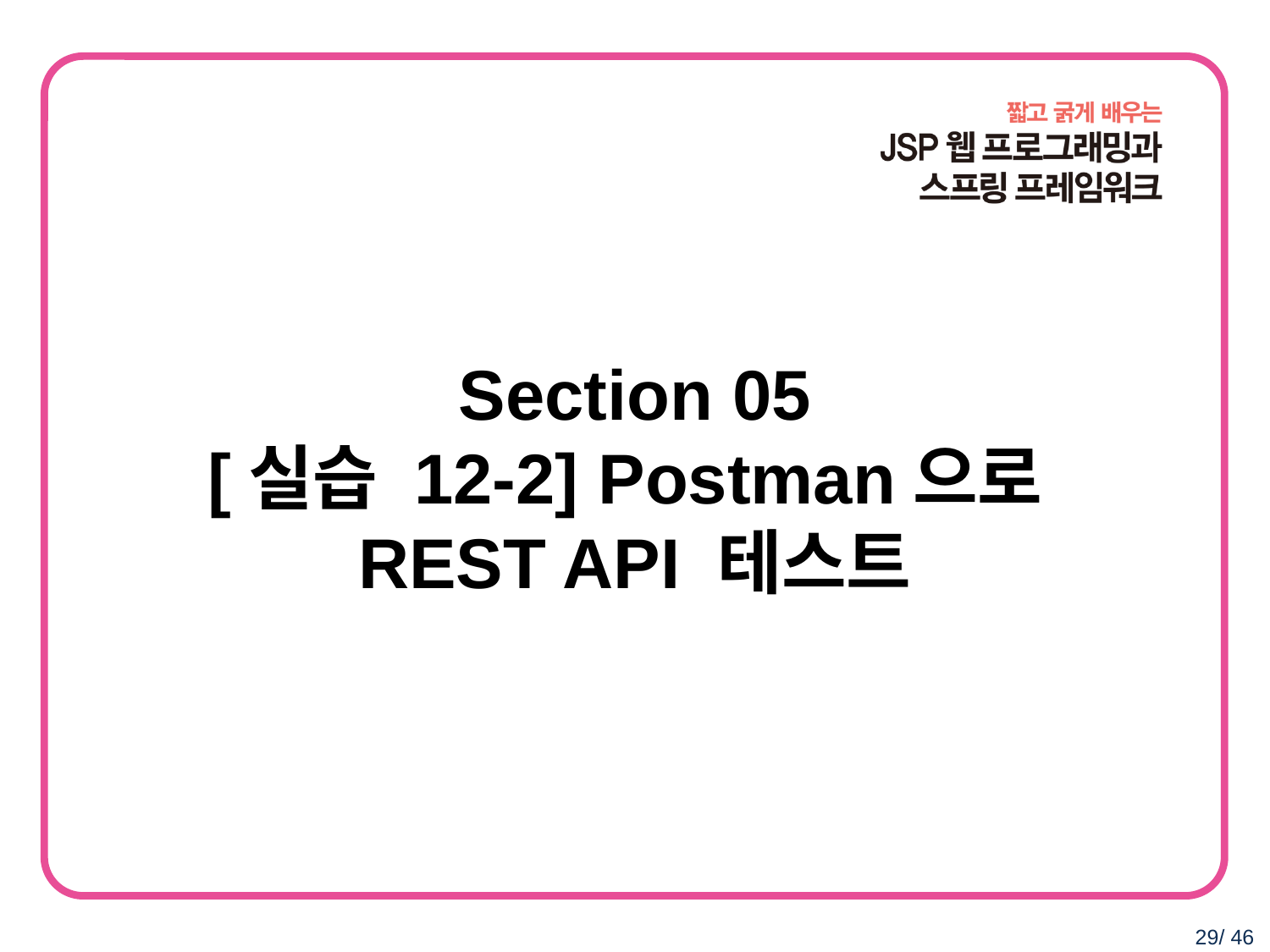

Section 05
[실습 12-2] Postman으로
REST API 테스트